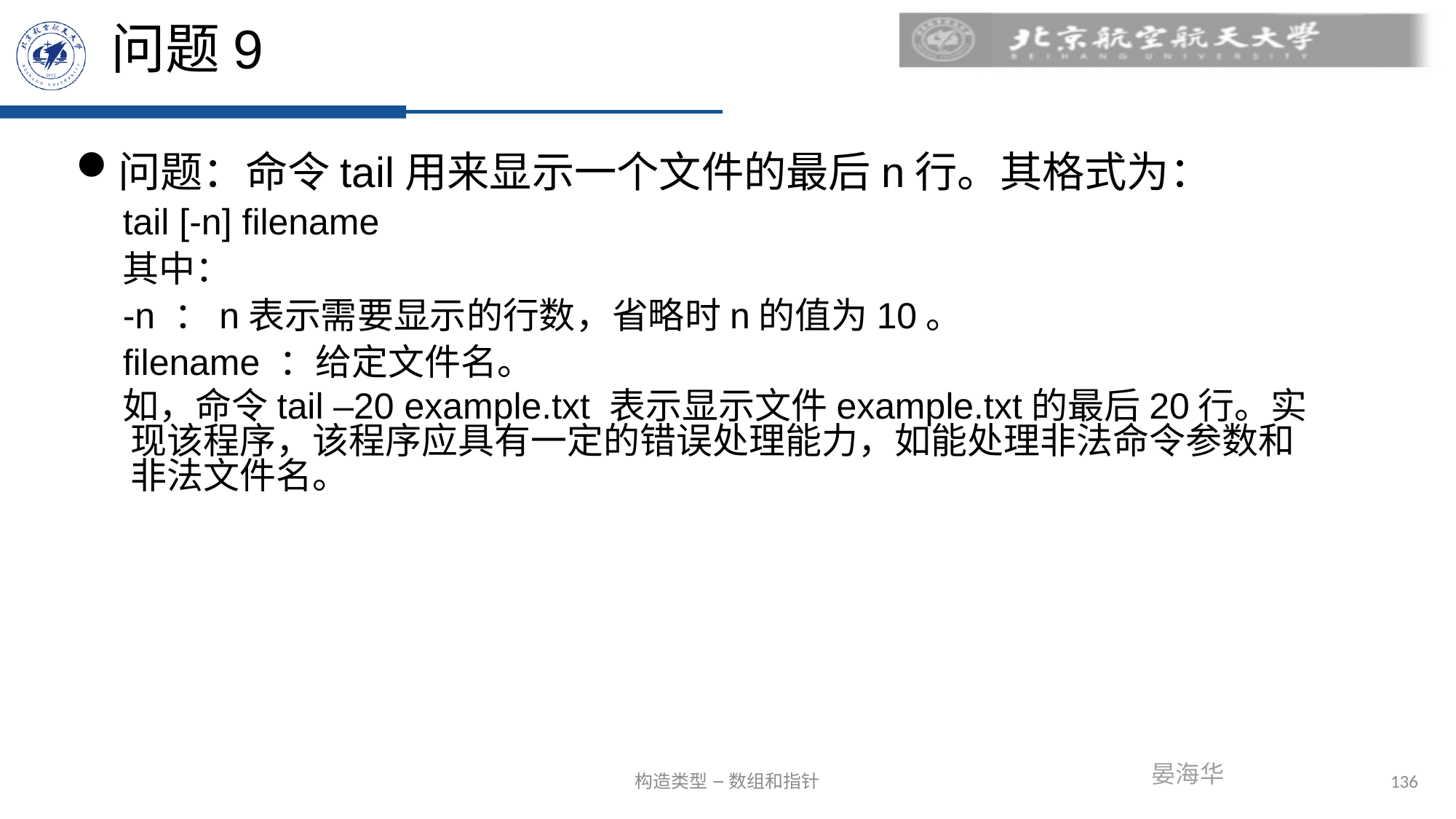

# 问题9
问题：命令tail用来显示一个文件的最后n行。其格式为：
tail [-n] filename
其中：
-n ：n表示需要显示的行数，省略时n的值为10。
filename ：给定文件名。
如，命令tail –20 example.txt 表示显示文件example.txt的最后20行。实现该程序，该程序应具有一定的错误处理能力，如能处理非法命令参数和非法文件名。
136
构造类型 – 数组和指针